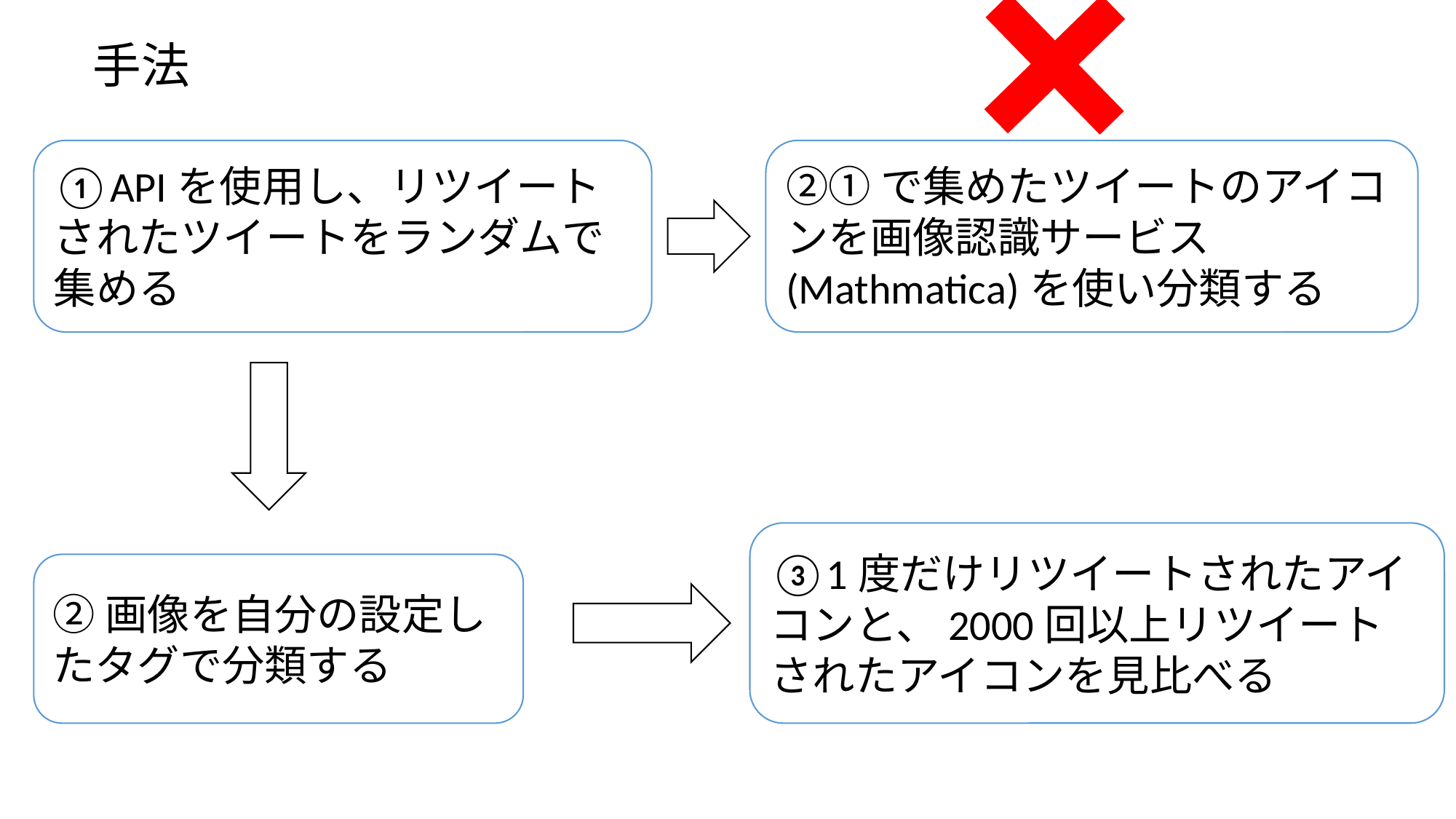

手法
①APIを使用し、リツイートされたツイートをランダムで集める
②①で集めたツイートのアイコンを画像認識サービス(Mathmatica)を使い分類する

③1度だけリツイートされたアイコンと、2000回以上リツイートされたアイコンを見比べる
②画像を自分の設定したタグで分類する